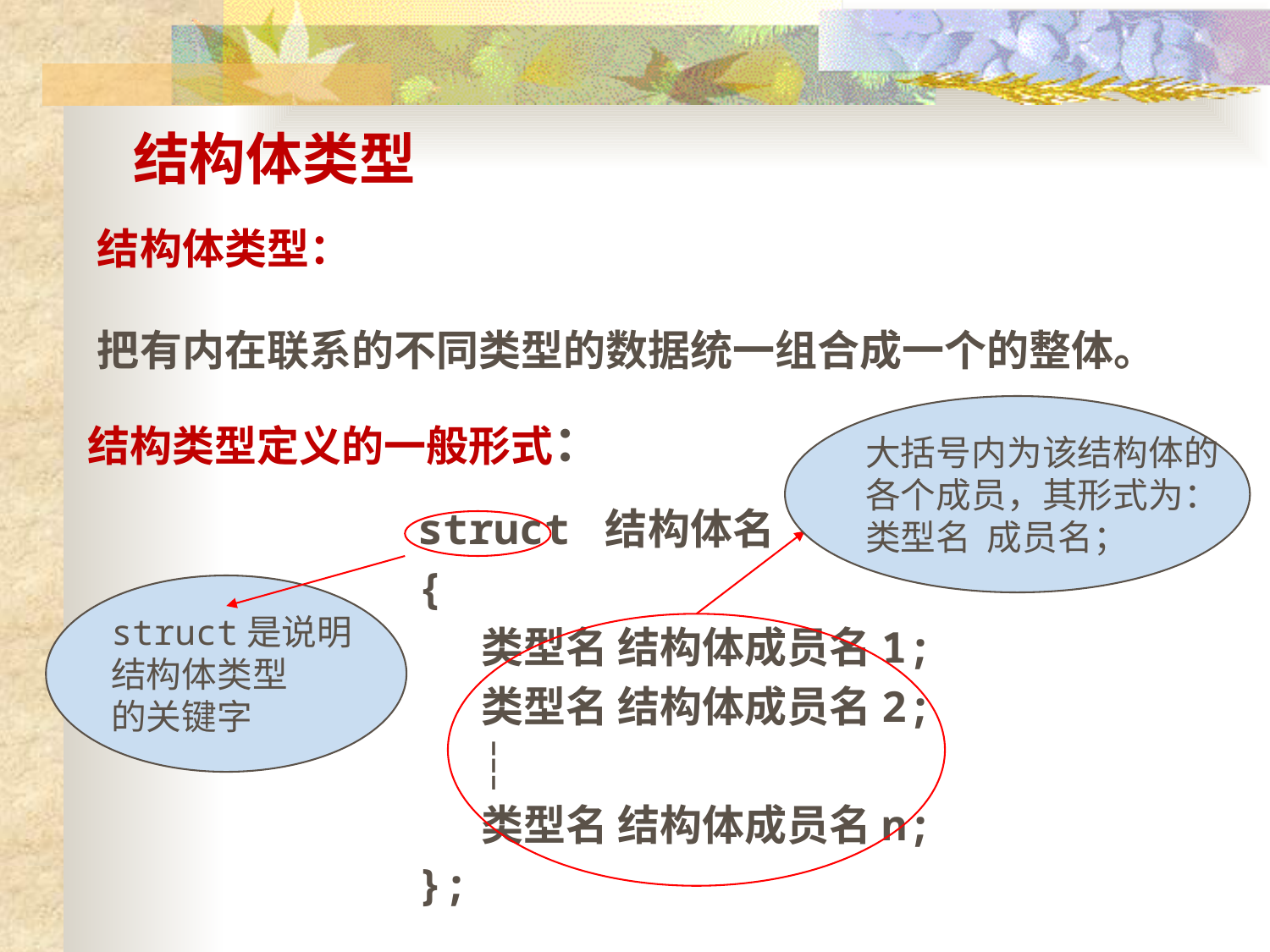

结构体类型
结构体类型：

把有内在联系的不同类型的数据统一组合成一个的整体。
大括号内为该结构体的
各个成员，其形式为：
类型名  成员名；
结构类型定义的一般形式：
struct 结构体名
{
	类型名 结构体成员名1;
 	类型名 结构体成员名2;
	┆
	类型名 结构体成员名n;
};

struct是说明
结构体类型
的关键字